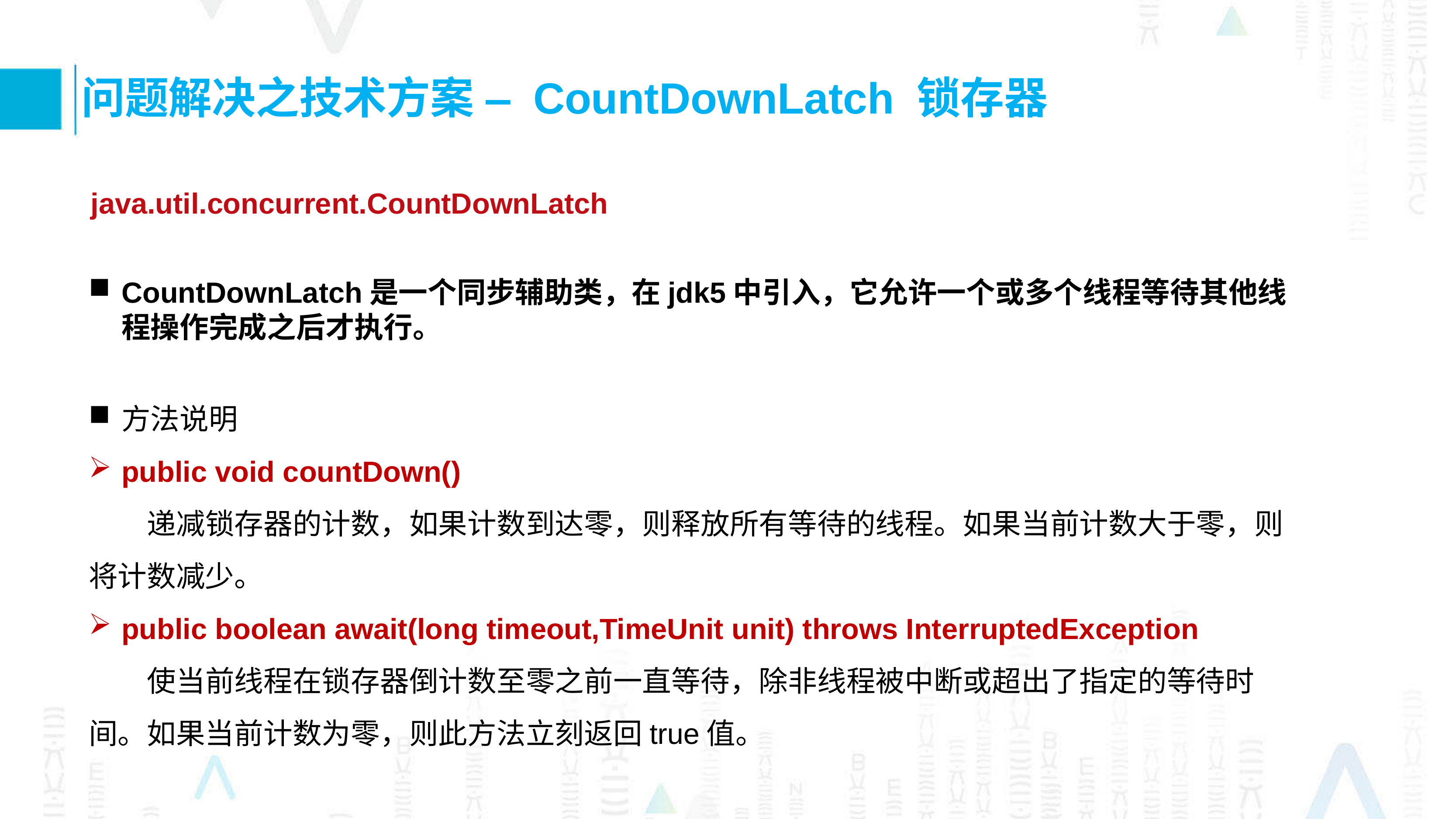

问题解决之技术方案 – CountDownLatch 锁存器
java.util.concurrent.CountDownLatch
CountDownLatch是一个同步辅助类，在jdk5中引入，它允许一个或多个线程等待其他线程操作完成之后才执行。
方法说明
public void countDown()
　　递减锁存器的计数，如果计数到达零，则释放所有等待的线程。如果当前计数大于零，则将计数减少。
public boolean await(long timeout,TimeUnit unit) throws InterruptedException
　　使当前线程在锁存器倒计数至零之前一直等待，除非线程被中断或超出了指定的等待时间。如果当前计数为零，则此方法立刻返回true值。